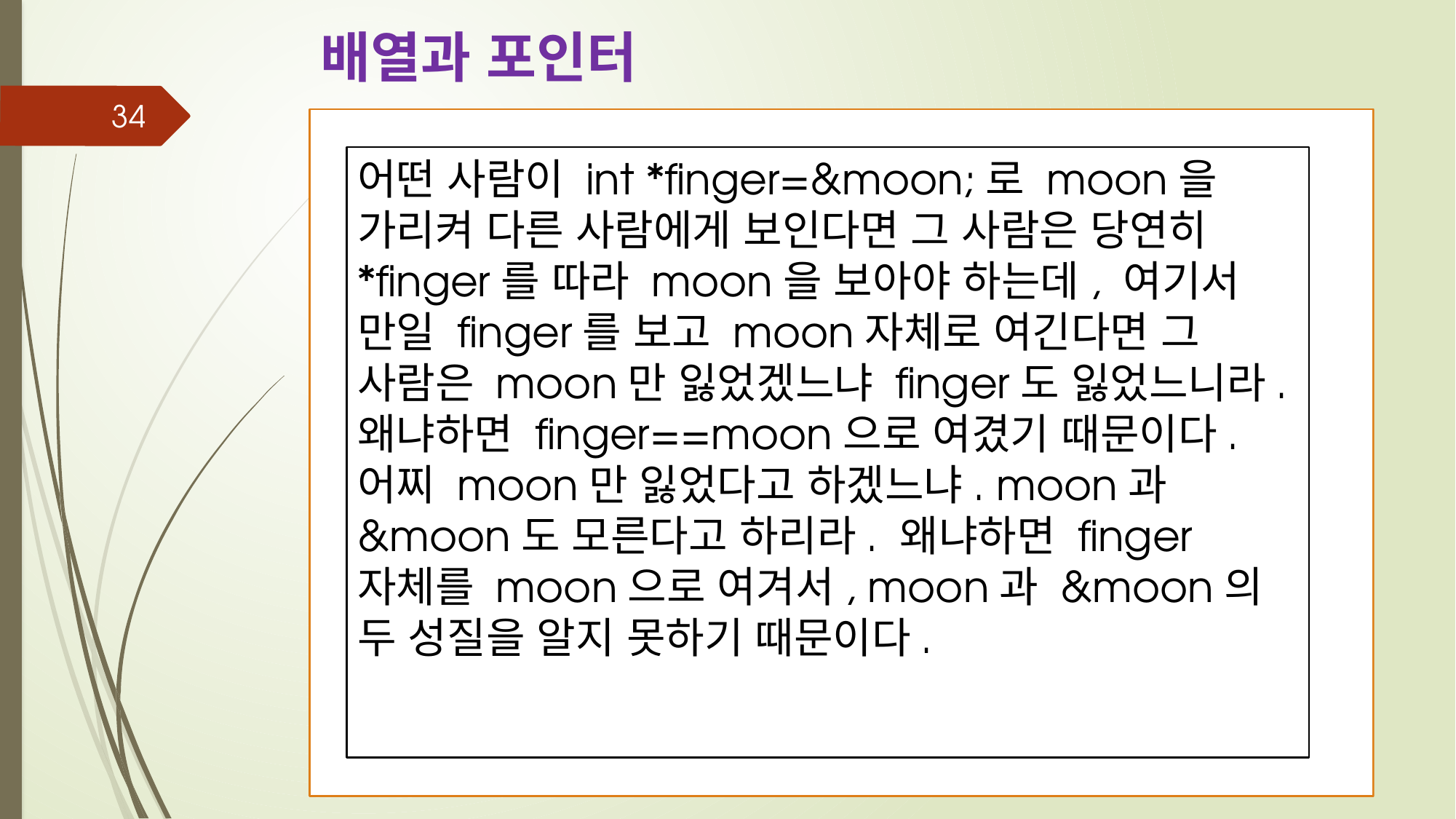

# 배열과 포인터
34
어떤 사람이 int *finger=&moon;로 moon을 가리켜 다른 사람에게 보인다면 그 사람은 당연히 *finger를 따라 moon을 보아야 하는데, 여기서 만일 finger를 보고 moon자체로 여긴다면 그 사람은 moon만 잃었겠느냐 finger도 잃었느니라.
왜냐하면 finger==moon으로 여겼기 때문이다. 어찌 moon만 잃었다고 하겠느냐. moon과 &moon도 모른다고 하리라. 왜냐하면 finger자체를 moon으로 여겨서, moon과 &moon의 두 성질을 알지 못하기 때문이다.